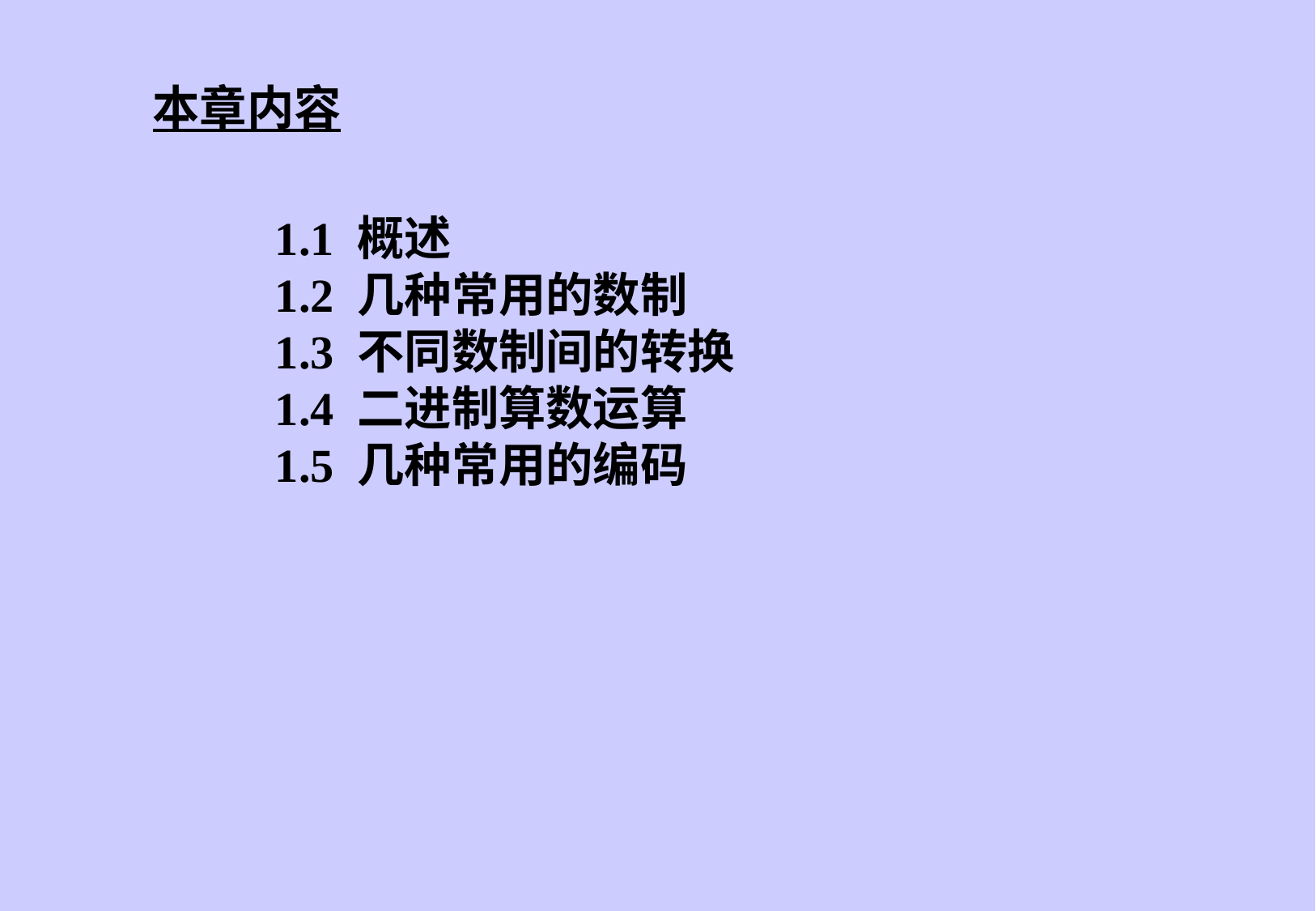

# 本章内容
1.1 概述
1.2 几种常用的数制
1.3 不同数制间的转换
1.4 二进制算数运算
1.5 几种常用的编码